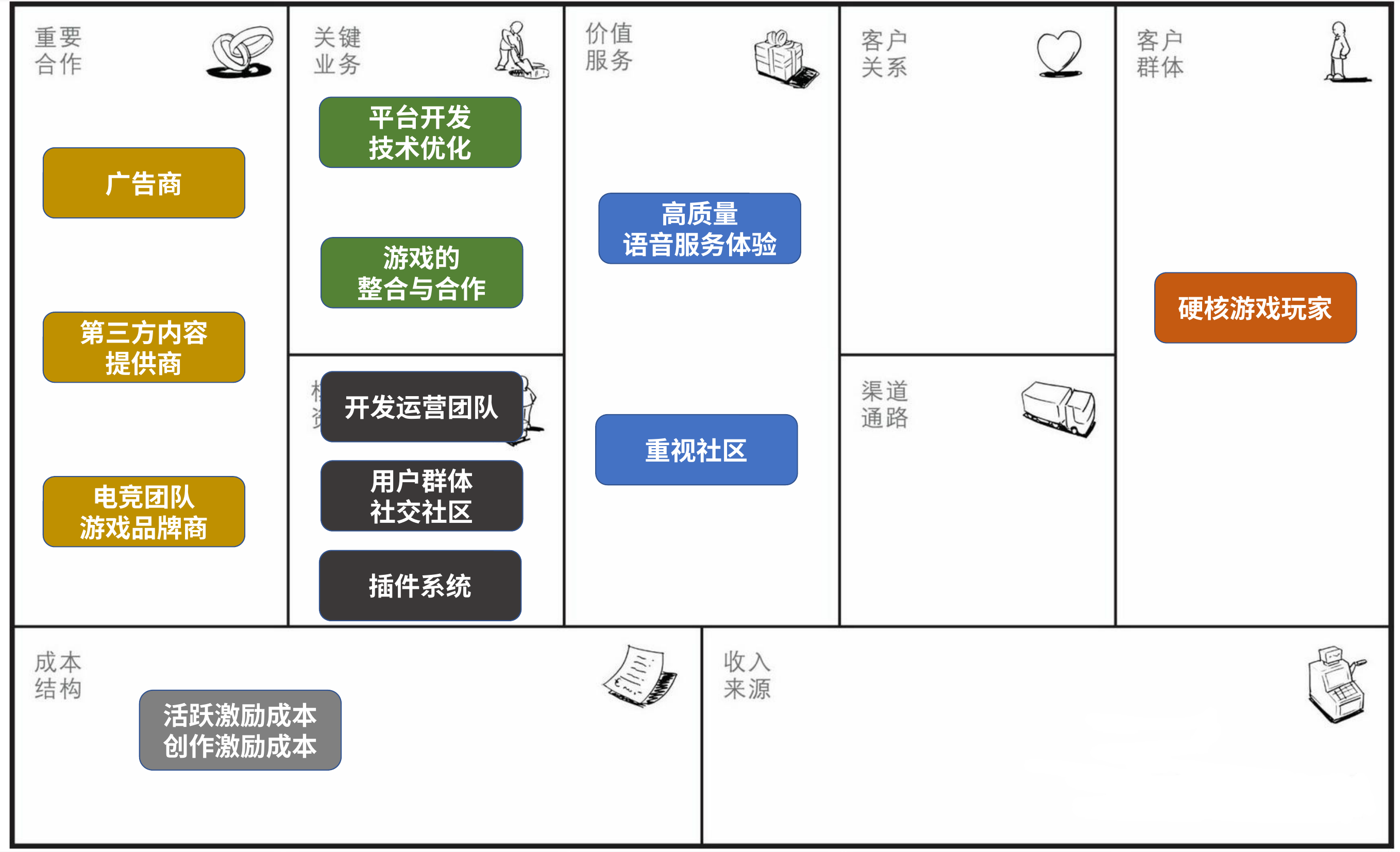

平台开发
技术优化
广告商

高质量
语音服务体验

游戏的
整合与合作
硬核游戏玩家
第三方内容
提供商
开发运营团队
重视社区
用户群体
社交社区
电竞团队
游戏品牌商
插件系统
活跃激励成本
创作激励成本